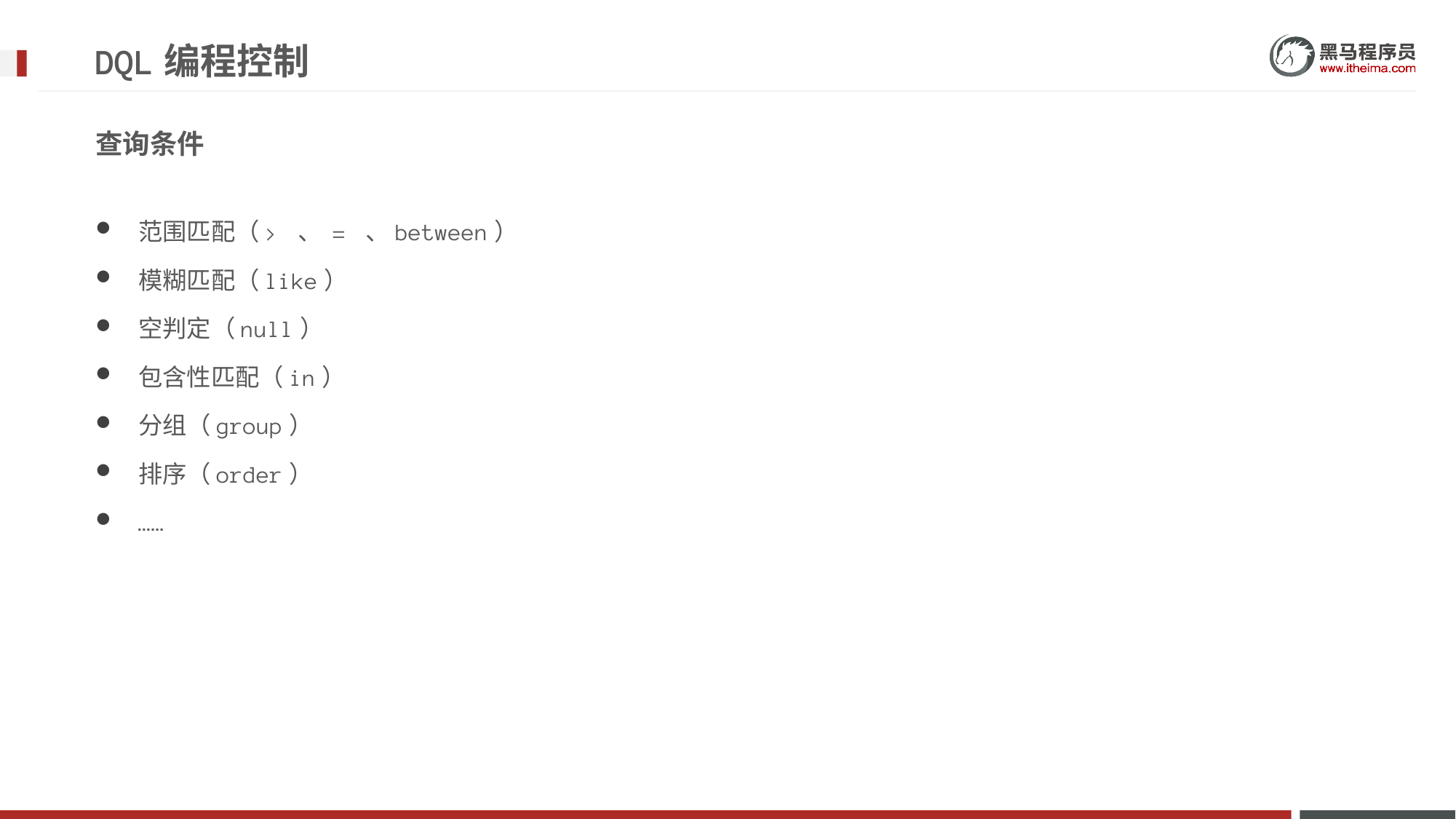

# DQL编程控制
查询条件
范围匹配（> 、 = 、between）
模糊匹配（like）
空判定（null）
包含性匹配（in）
分组（group）
排序（order）
……